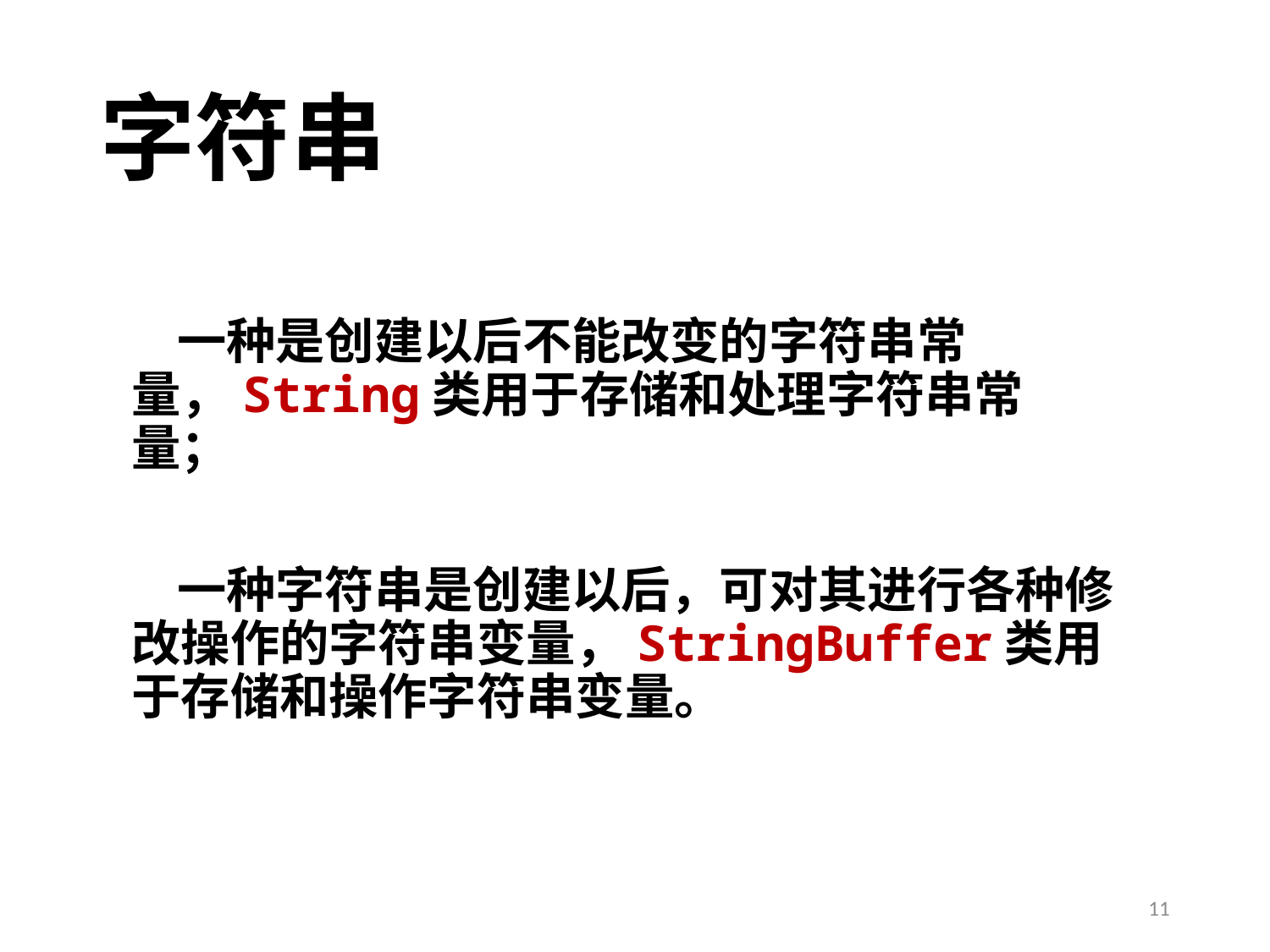

# 字符串
   一种是创建以后不能改变的字符串常量，String类用于存储和处理字符串常量；

   一种字符串是创建以后，可对其进行各种修改操作的字符串变量，StringBuffer类用于存储和操作字符串变量。
11